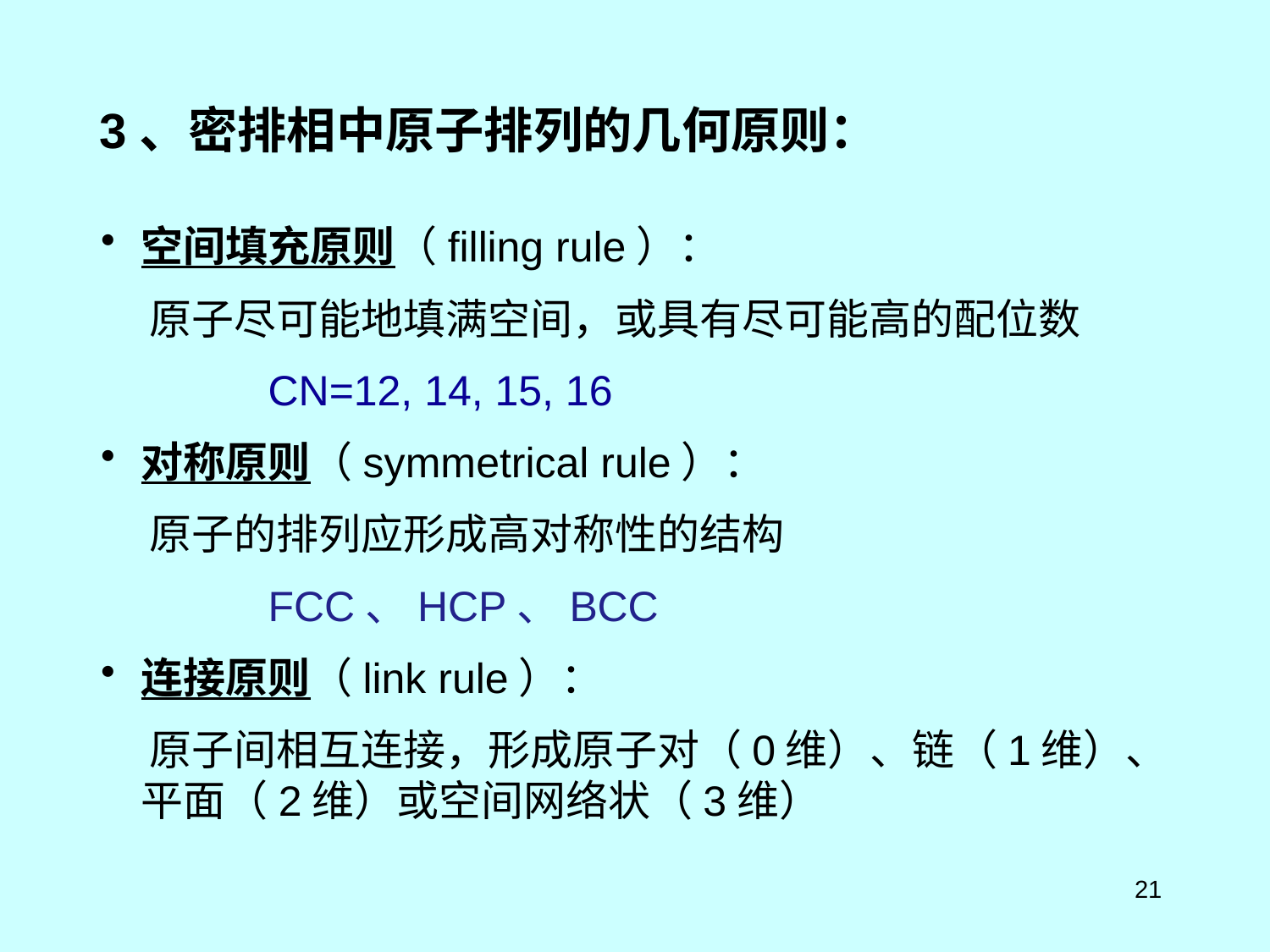

3、密排相中原子排列的几何原则：
空间填充原则（filling rule）：
    原子尽可能地填满空间，或具有尽可能高的配位数
		CN=12, 14, 15, 16
对称原则（symmetrical rule）：
    原子的排列应形成高对称性的结构
		FCC、HCP、BCC
连接原则（link rule）：
    原子间相互连接，形成原子对（0维）、链（1维）、平面（2维）或空间网络状（3维）
21